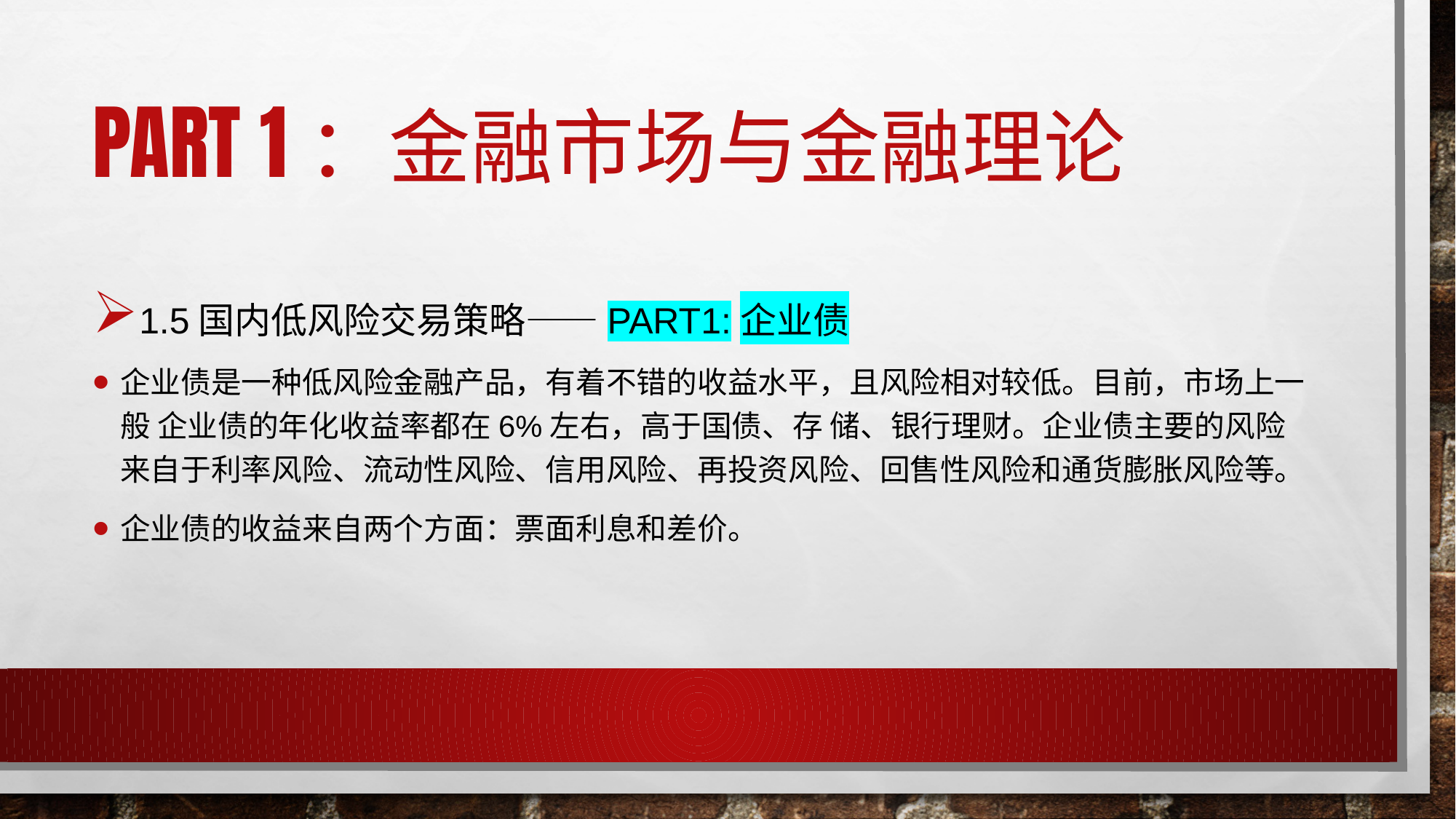

# Part 1：金融市场与金融理论
1.5国内低风险交易策略——part1:企业债
企业债是⼀种低风险金融产品，有着不错的收益水平，且风险相对较低。目前，市场上⼀般 企业债的年化收益率都在6%左右，高于国债、存 储、银行理财。企业债主要的风险来自于利率风险、流动性风险、信用风险、再投资风险、回售性风险和通货膨胀风险等。
企业债的收益来自两个方面：票面利息和差价。